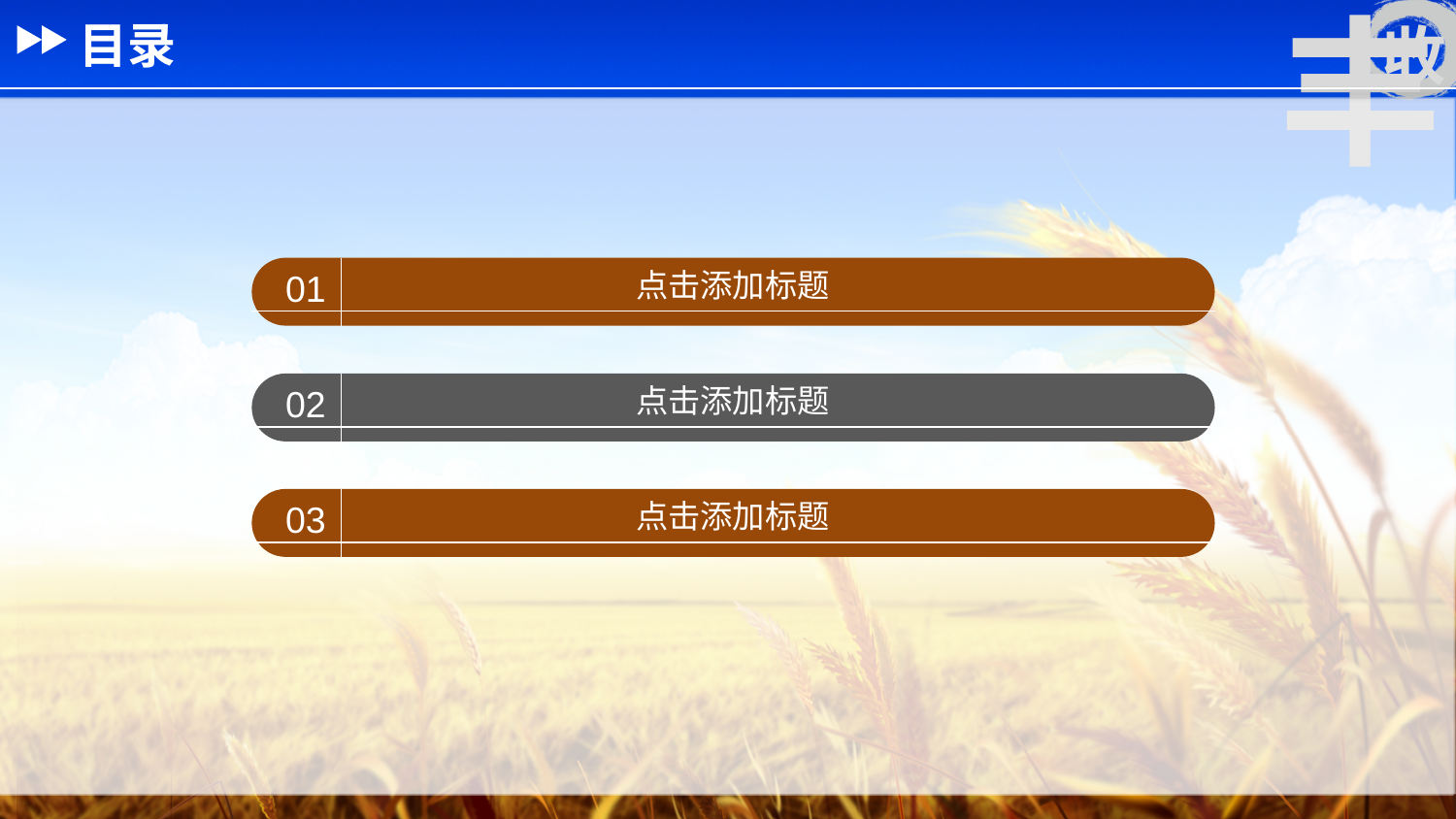

目录

点击添加标题
01

点击添加标题
02

点击添加标题
03